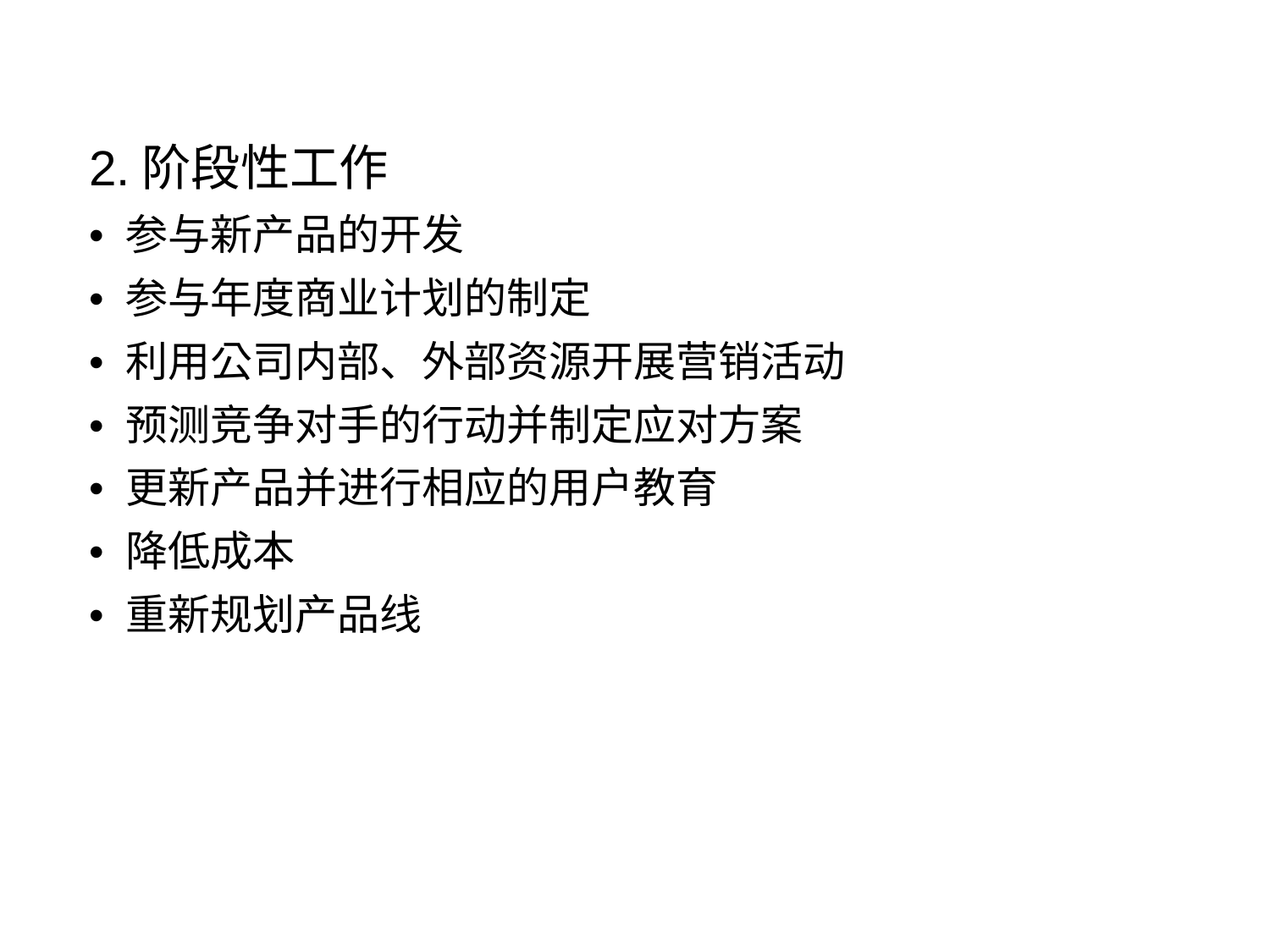

2.阶段性工作
• 参与新产品的开发
• 参与年度商业计划的制定
• 利用公司内部、外部资源开展营销活动
• 预测竞争对手的行动并制定应对方案
• 更新产品并进行相应的用户教育
• 降低成本
• 重新规划产品线